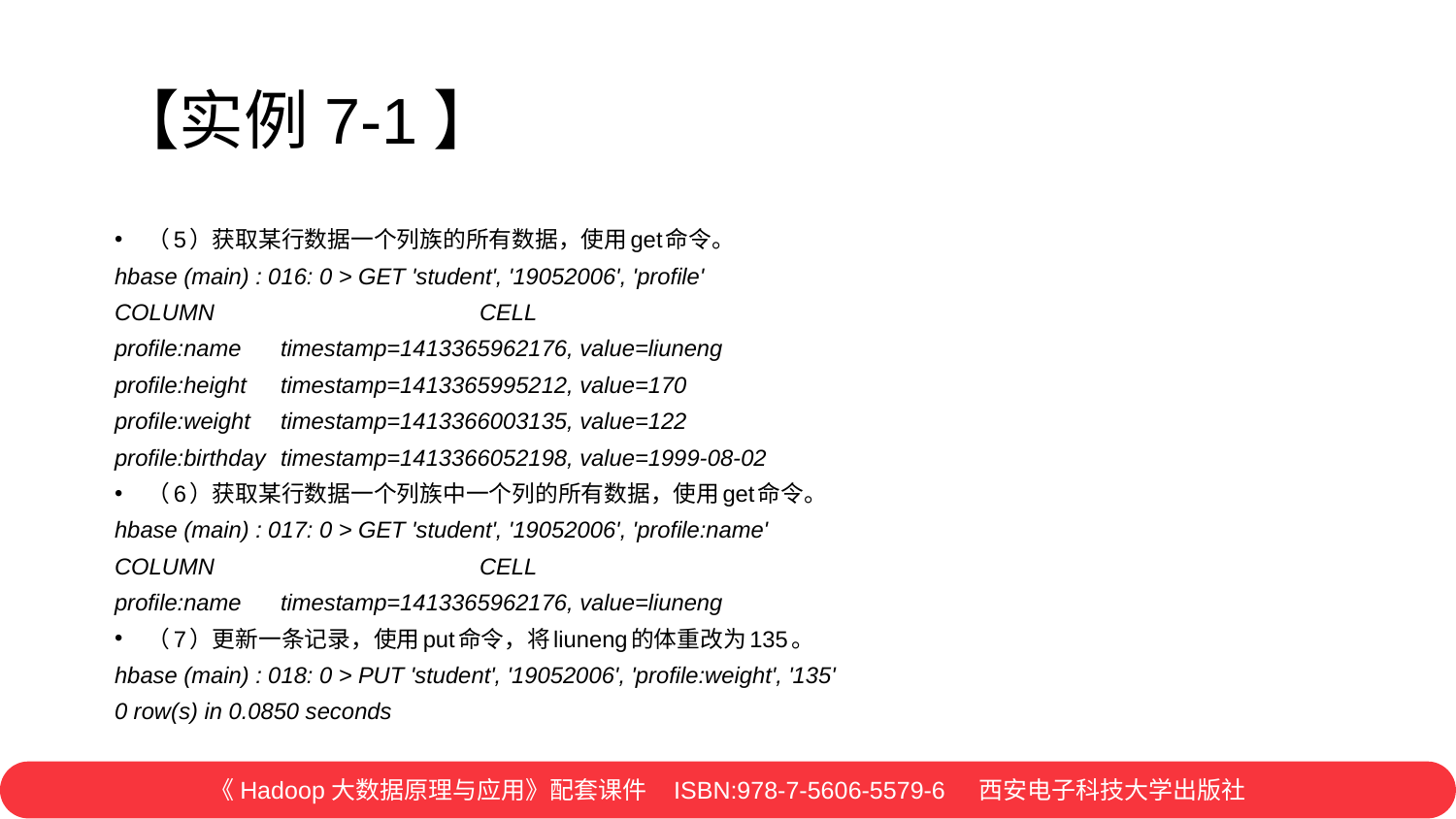

# 【实例7-1】
（5）获取某行数据一个列族的所有数据，使用get命令。
hbase (main) : 016: 0 > GET 'student', '19052006', 'profile'
COLUMN                                          CELL
profile:name 		timestamp=1413365962176, value=liuneng
profile:height		timestamp=1413365995212, value=170
profile:weight 		timestamp=1413366003135, value=122
profile:birthday 		timestamp=1413366052198, value=1999-08-02
（6）获取某行数据一个列族中一个列的所有数据，使用get命令。
hbase (main) : 017: 0 > GET 'student', '19052006', 'profile:name'
COLUMN                                          CELL
profile:name		timestamp=1413365962176, value=liuneng
（7）更新一条记录，使用put命令，将liuneng的体重改为135。
hbase (main) : 018: 0 > PUT 'student', '19052006', 'profile:weight', '135'
0 row(s) in 0.0850 seconds